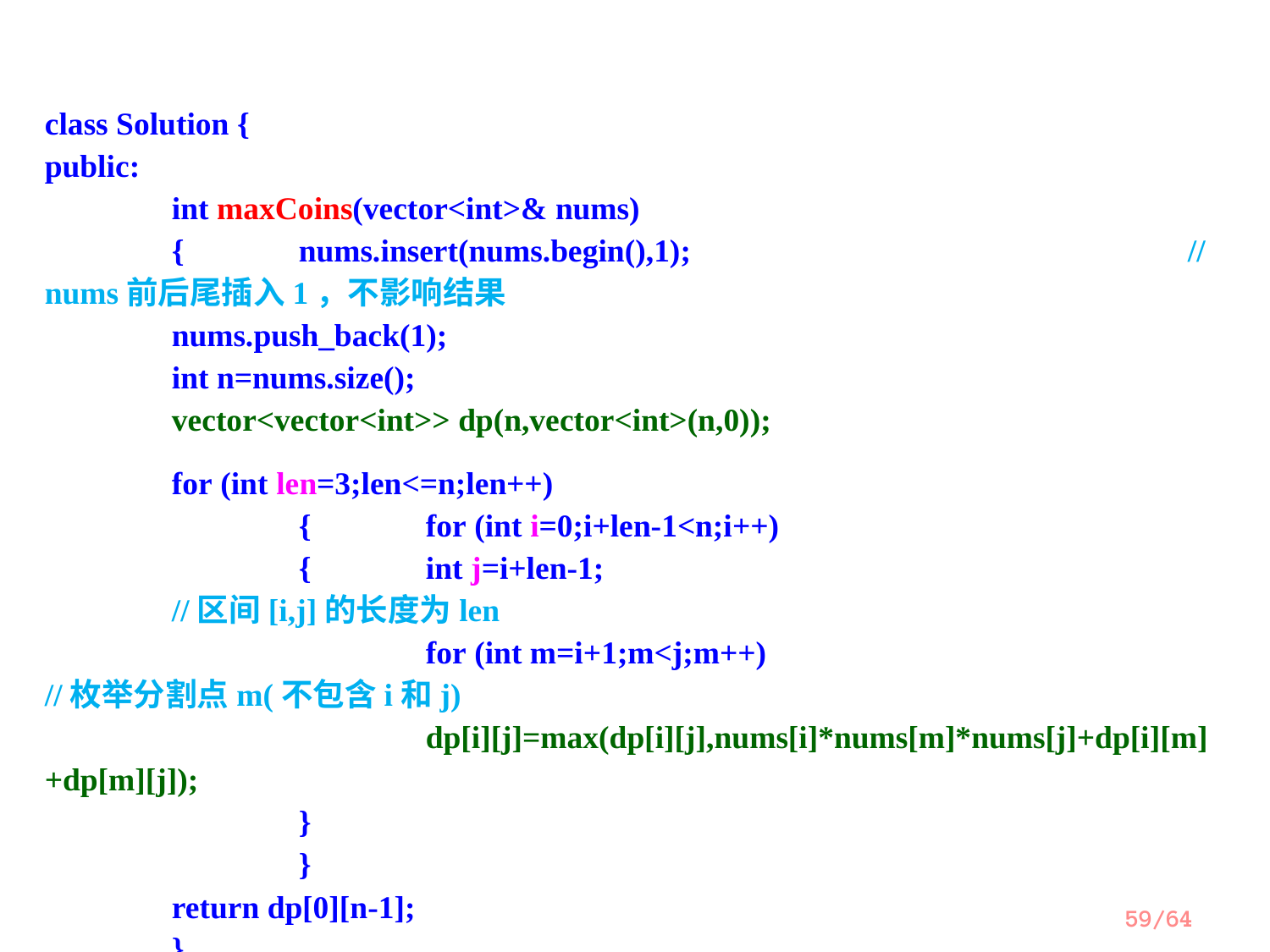

class Solution {
public:
	int maxCoins(vector<int>& nums)
    	{	nums.insert(nums.begin(),1);   				//nums前后尾插入1，不影响结果
        	nums.push_back(1);
        	int n=nums.size();
        	vector<vector<int>> dp(n,vector<int>(n,0));
        	for (int len=3;len<=n;len++)
		{	for (int i=0;i+len-1<n;i++)
            		{	int j=i+len-1;              					//区间[i,j]的长度为len
                		for (int m=i+1;m<j;m++)				//枚举分割点m(不包含i和j)
                   		dp[i][j]=max(dp[i][j],nums[i]*nums[m]*nums[j]+dp[i][m]+dp[m][j]);
            		}
		}
        	return dp[0][n-1];
    	}
};
59/64